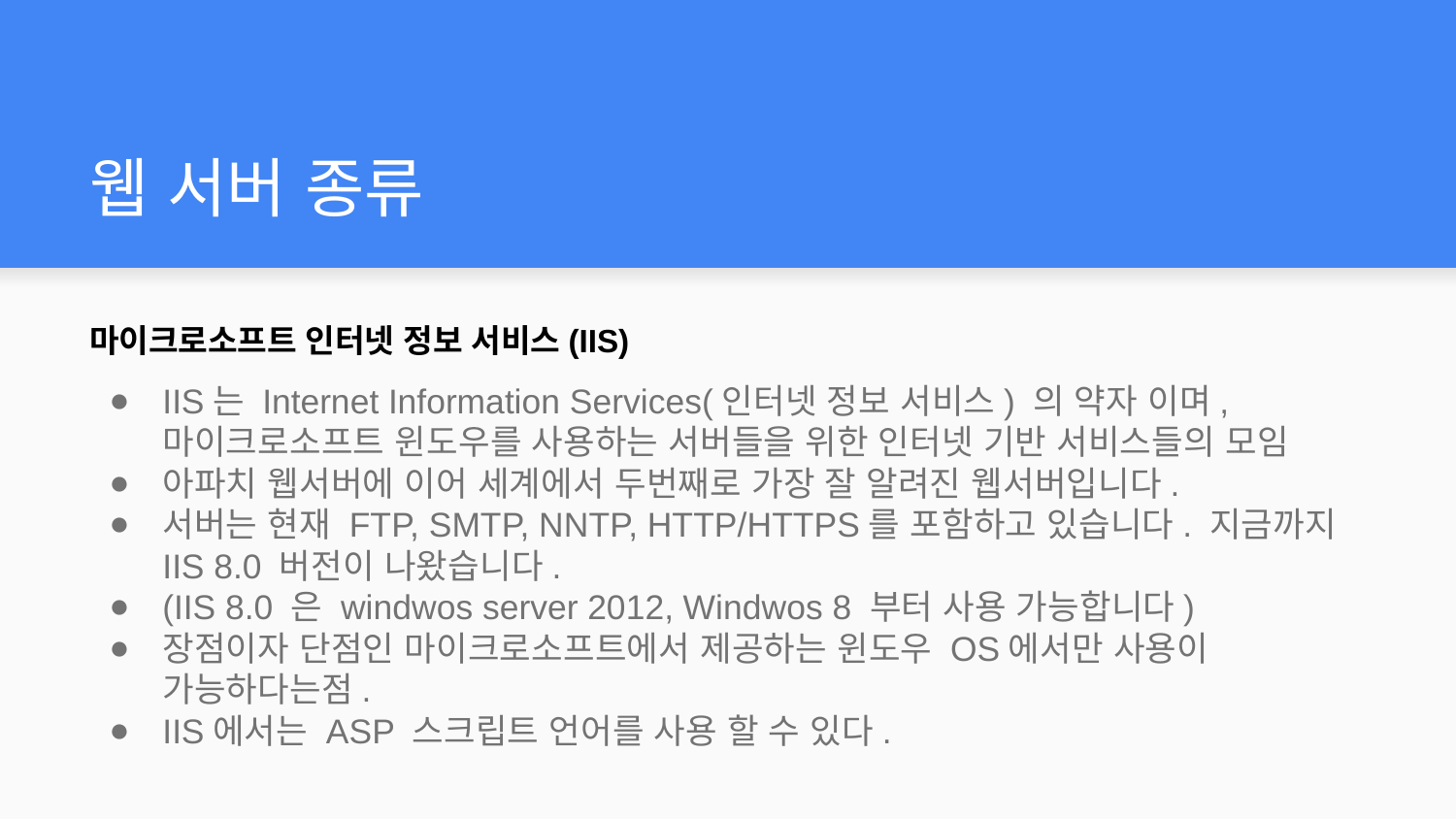

# 웹 서버 종류
마이크로소프트 인터넷 정보 서비스(IIS)
IIS는 Internet Information Services(인터넷 정보 서비스) 의 약자 이며, 마이크로소프트 윈도우를 사용하는 서버들을 위한 인터넷 기반 서비스들의 모임
아파치 웹서버에 이어 세계에서 두번째로 가장 잘 알려진 웹서버입니다.
서버는 현재 FTP, SMTP, NNTP, HTTP/HTTPS를 포함하고 있습니다. 지금까지 IIS 8.0 버전이 나왔습니다.
(IIS 8.0 은 windwos server 2012, Windwos 8 부터 사용 가능합니다)
장점이자 단점인 마이크로소프트에서 제공하는 윈도우 OS에서만 사용이 가능하다는점.
IIS에서는 ASP 스크립트 언어를 사용 할 수 있다.